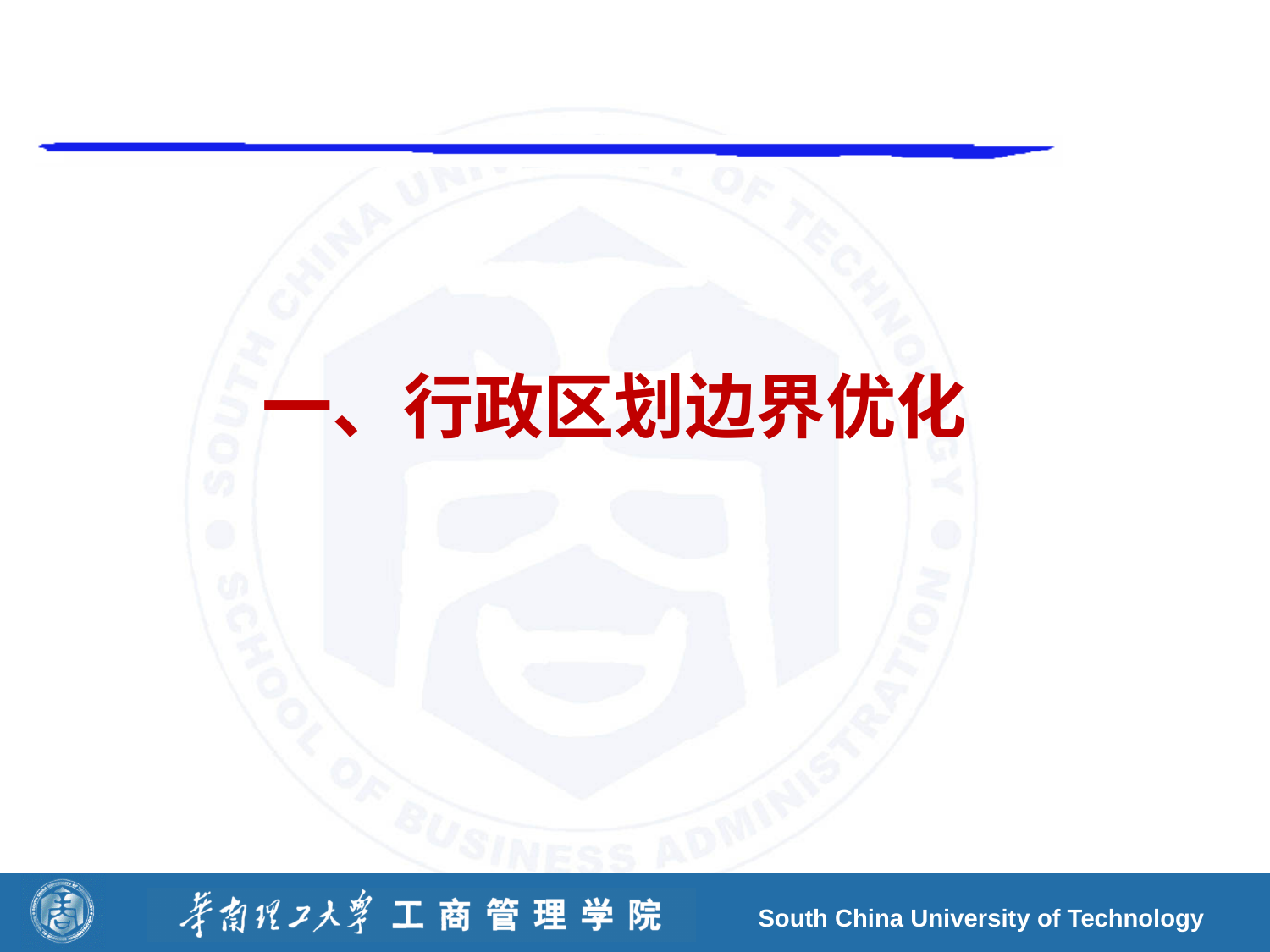

# 一、行政区划边界优化
South China University of Technology